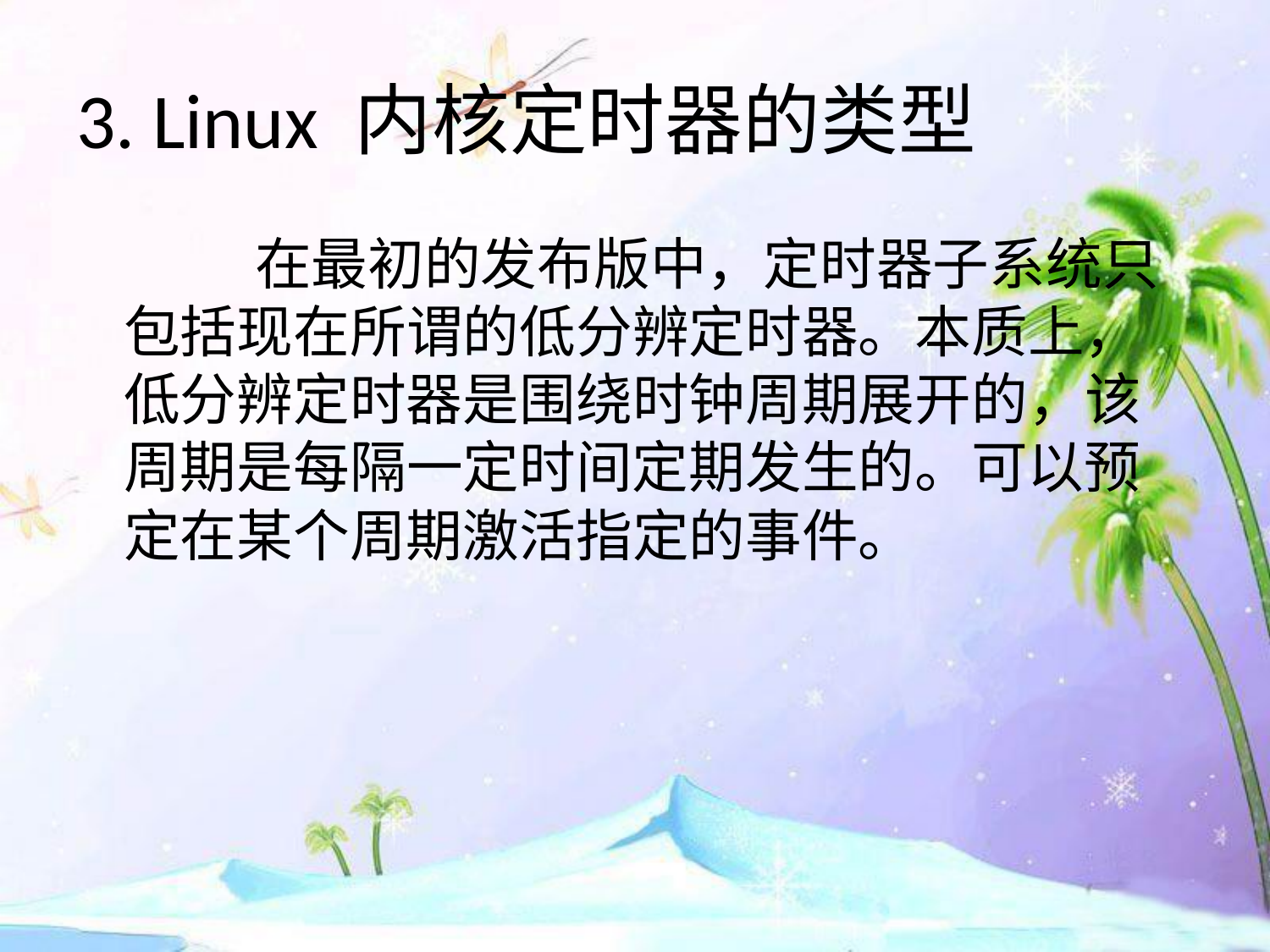

# 3. Linux 内核定时器的类型
             在最初的发布版中，定时器子系统只包括现在所谓的低分辨定时器。本质上，低分辨定时器是围绕时钟周期展开的，该周期是每隔一定时间定期发生的。可以预定在某个周期激活指定的事件。